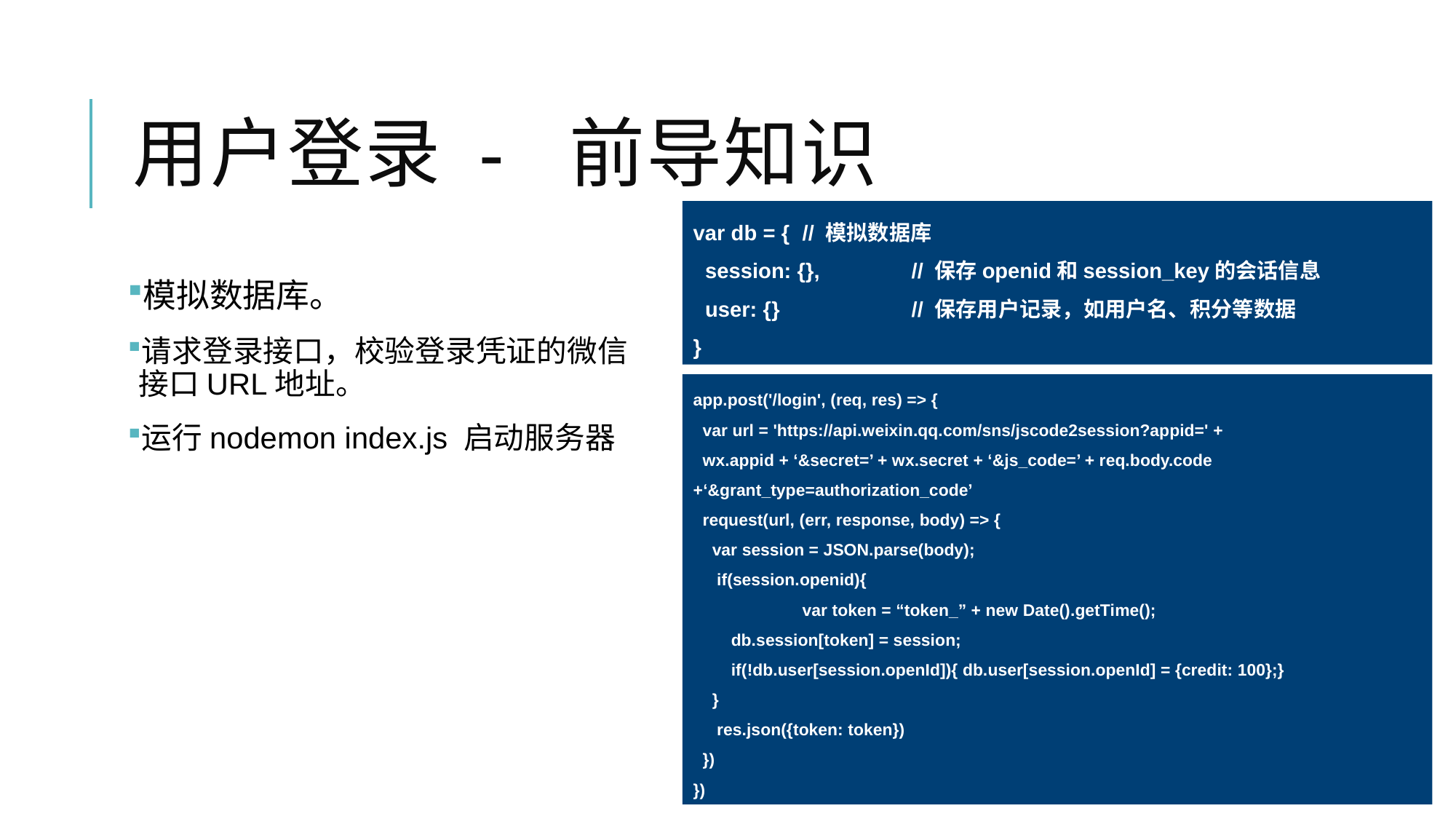

# 用户登录 -  前导知识
var db = {	// 模拟数据库
  session: {},	// 保存openid和session_key的会话信息
  user: {}		// 保存用户记录，如用户名、积分等数据
}
模拟数据库。
请求登录接口，校验登录凭证的微信接口URL地址。
运行nodemon index.js 启动服务器
app.post('/login', (req, res) => {
  var url = 'https://api.weixin.qq.com/sns/jscode2session?appid=' +
  wx.appid + ‘&secret=’ + wx.secret + ‘&js_code=’ + req.body.code +‘&grant_type=authorization_code’
  request(url, (err, response, body) => {
    var session = JSON.parse(body);
     if(session.openid){
	var token = “token_” + new Date().getTime();
        db.session[token] = session;
        if(!db.user[session.openId]){ db.user[session.openId] = {credit: 100};}
    }
     res.json({token: token})
  })
})